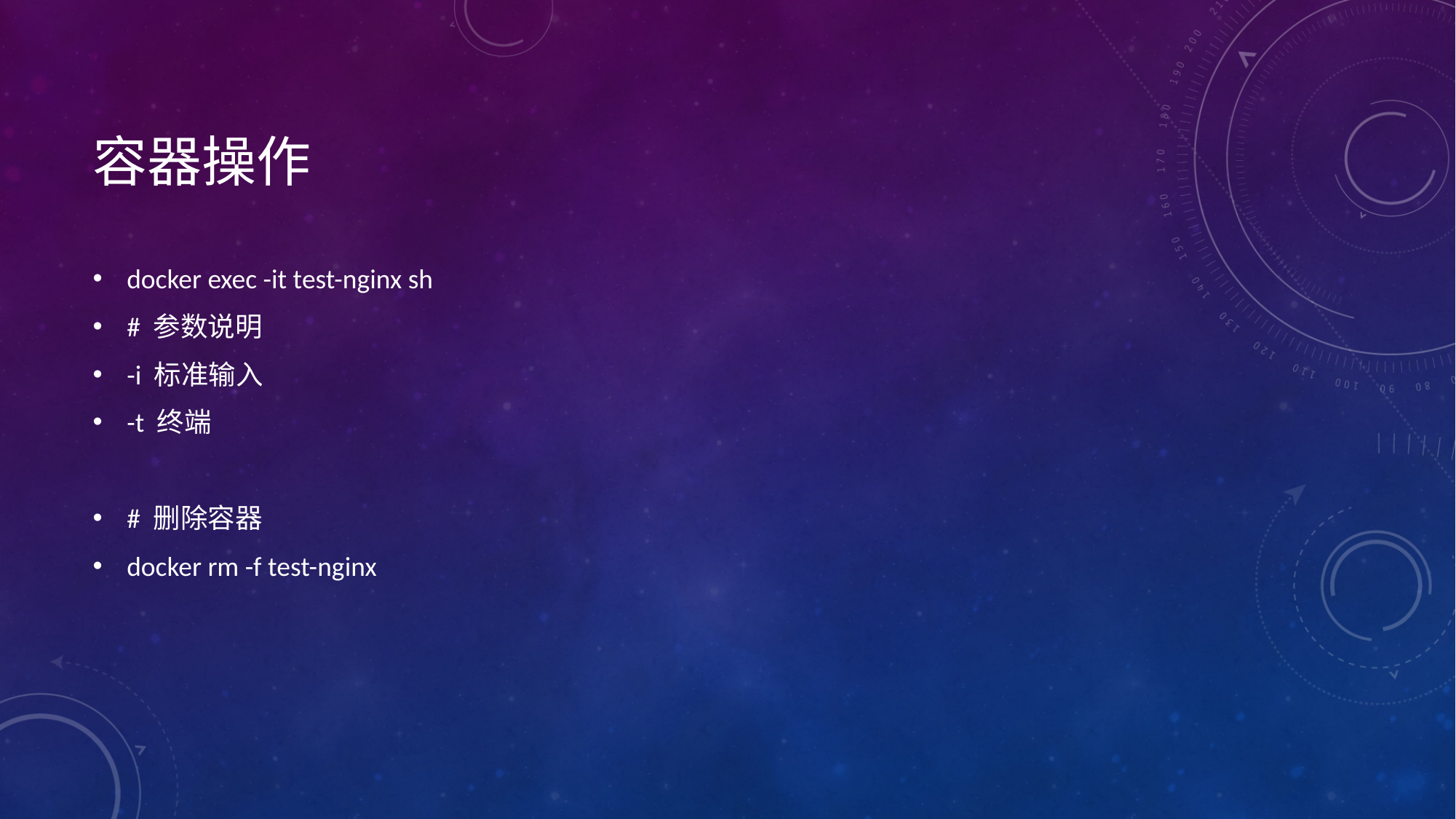

# 容器操作
docker exec -it test-nginx sh
# 参数说明
-i 标准输入
-t 终端

# 删除容器
docker rm -f test-nginx